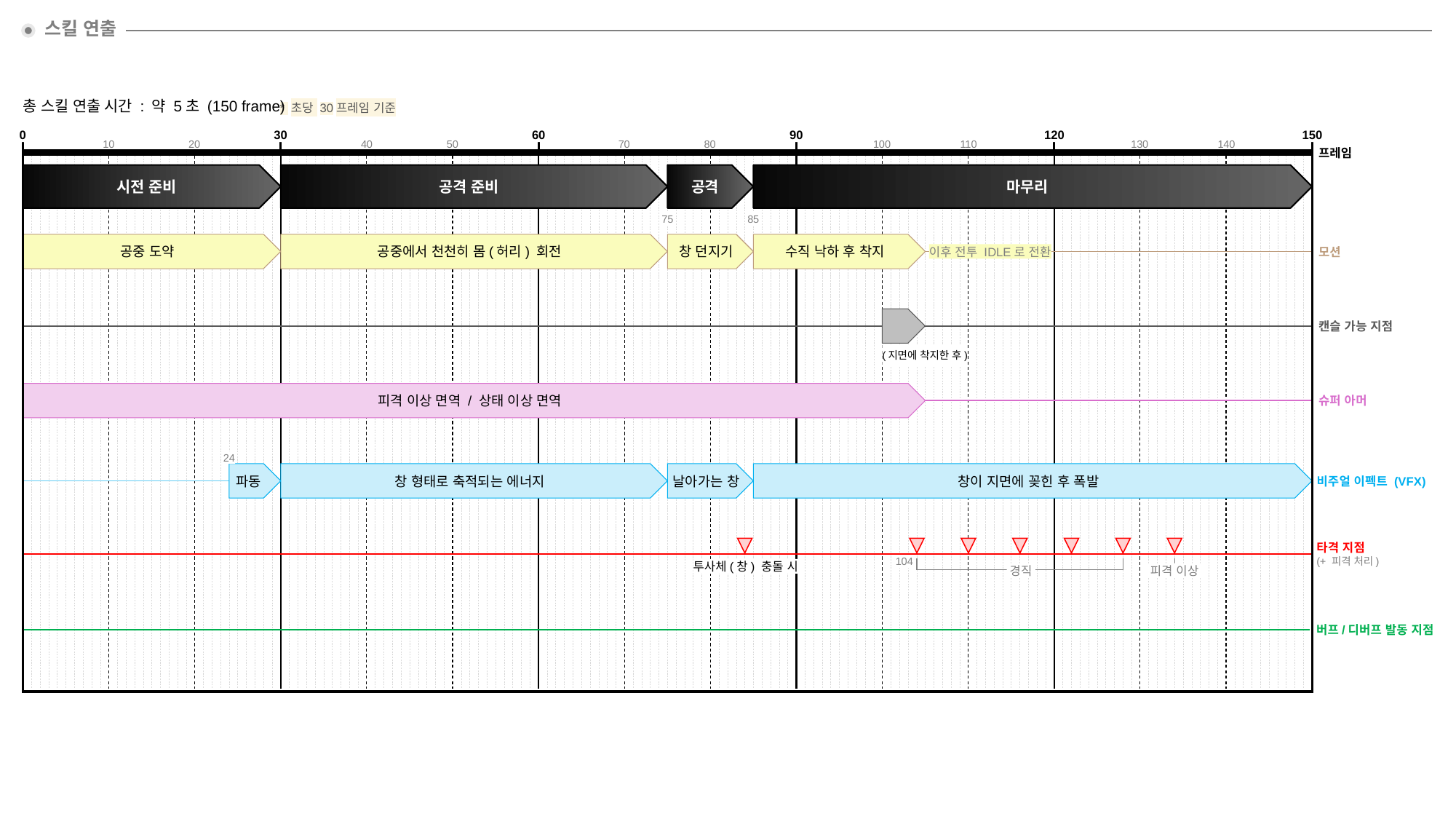

스킬 연출

총 스킬 연출 시간 : 약 5초 (150 frame)
* 초당 30프레임 기준
0
30
60
90
120
150
10
20
40
50
70
80
100
110
130
140
프레임

시전 준비
공격 준비
공격
마무리
75
85
공중 도약
공중에서 천천히 몸(허리) 회전
창 던지기
수직 낙하 후 착지
이후 전투 IDLE로 전환
모션

(지면에 착지한 후)
캔슬 가능 지점
피격 이상 면역 / 상태 이상 면역
슈퍼 아머
24
파동
창 형태로 축적되는 에너지
날아가는 창
창이 지면에 꽂힌 후 폭발
비주얼 이펙트 (VFX)

투사체(창) 충돌 시

104
피격 이상

경직
타격 지점
(+ 피격 처리)
버프/디버프 발동 지점